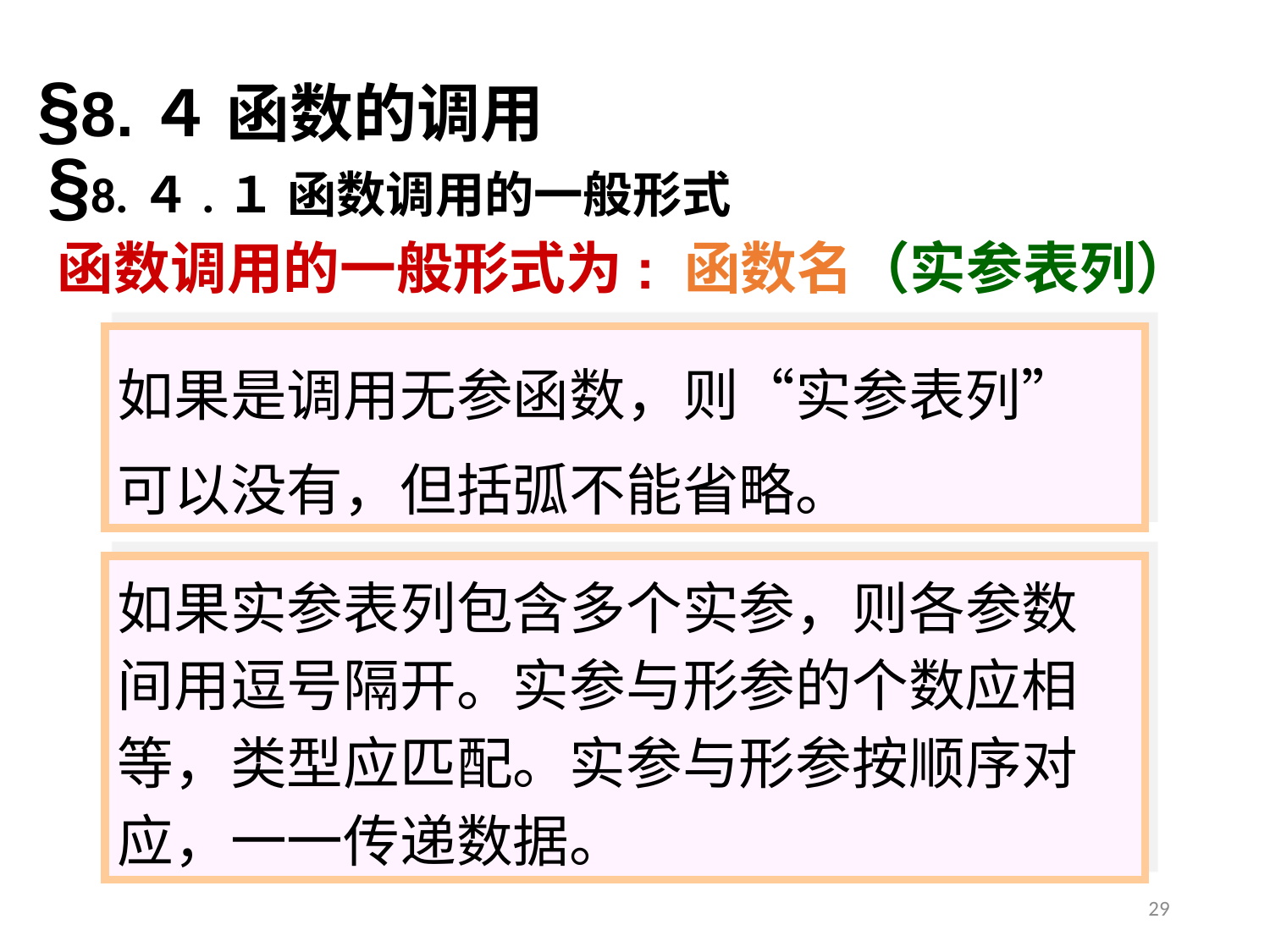

§8.４ 函数的调用
§8.４.１ 函数调用的一般形式
函数调用的一般形式为: 函数名（实参表列）
如果是调用无参函数，则“实参表列”可以没有，但括弧不能省略。
如果实参表列包含多个实参，则各参数间用逗号隔开。实参与形参的个数应相等，类型应匹配。实参与形参按顺序对应，一一传递数据。
29